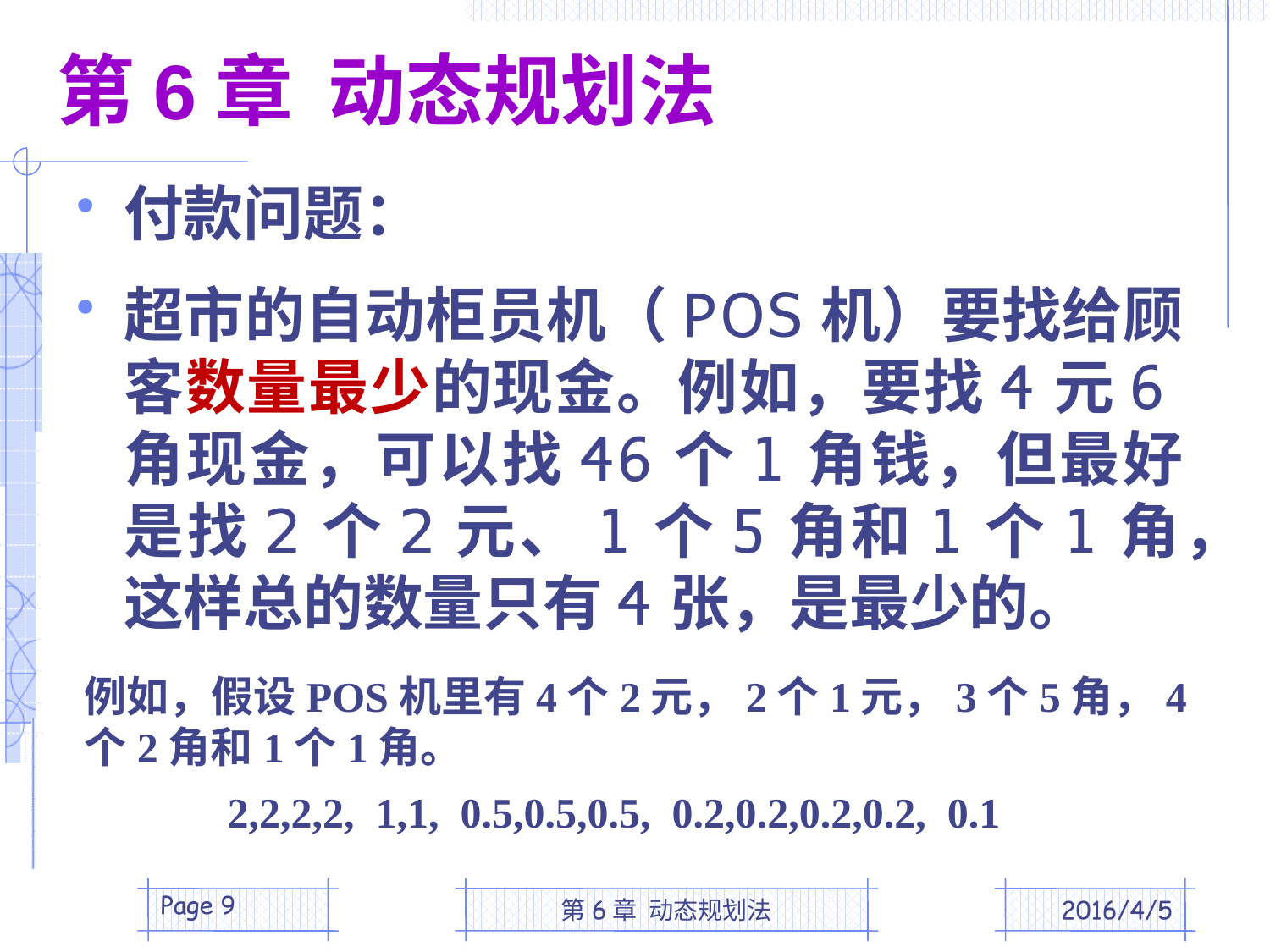

第6章  动态规划法
付款问题：
超市的自动柜员机（POS机）要找给顾客数量最少的现金。例如，要找4元6角现金，可以找46个1角钱，但最好是找2个2元、1个5角和1个1角，这样总的数量只有4张，是最少的。

例如，假设POS机里有4个2元，2个1元，3个5角，4个2角和1个1角。
2,2,2,2,  1,1,  0.5,0.5,0.5,  0.2,0.2,0.2,0.2,  0.1
Page 9
第6章  动态规划法
2016/4/5